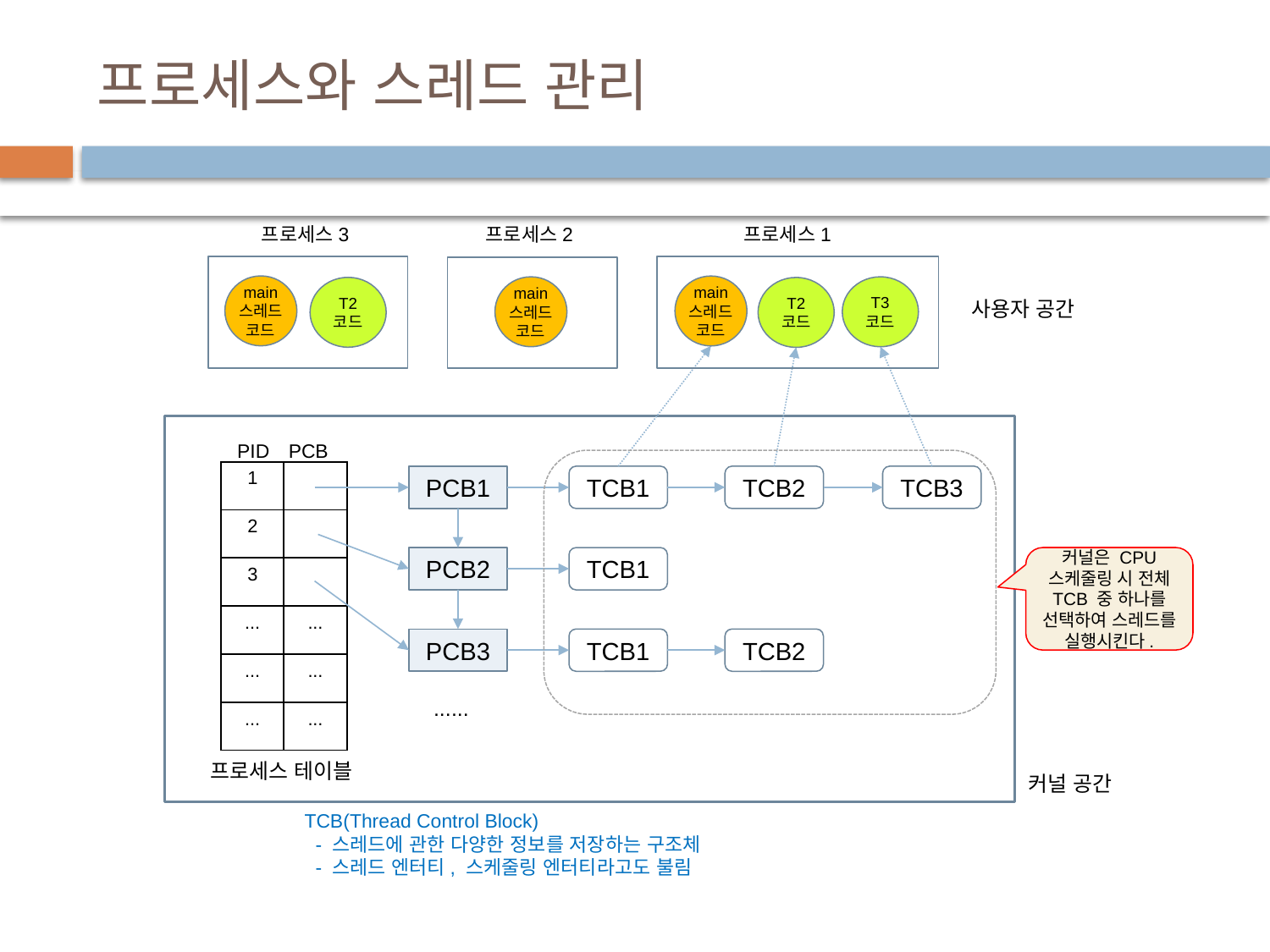

# 프로세스와 스레드 관리
프로세스3
프로세스2
프로세스1

main 스레드
코드
main 스레드
코드
main 스레드
코드
T3
코드
T2
코드
T2
코드
사용자 공간

PID
PCB

| 1 |  |
| --- | --- |
| 2 |  |
| 3 |  |
| ... | ... |
| ... | ... |
| ... | ... |
PCB1
TCB1
TCB2
TCB3
커널은 CPU 스케줄링 시 전체 TCB 중 하나를 선택하여 스레드를 실행시킨다.
PCB2
TCB1
TCB1
TCB2
PCB3
......
프로세스 테이블
커널 공간
TCB(Thread Control Block)
  - 스레드에 관한 다양한 정보를 저장하는 구조체
  - 스레드 엔터티, 스케줄링 엔터티라고도 불림